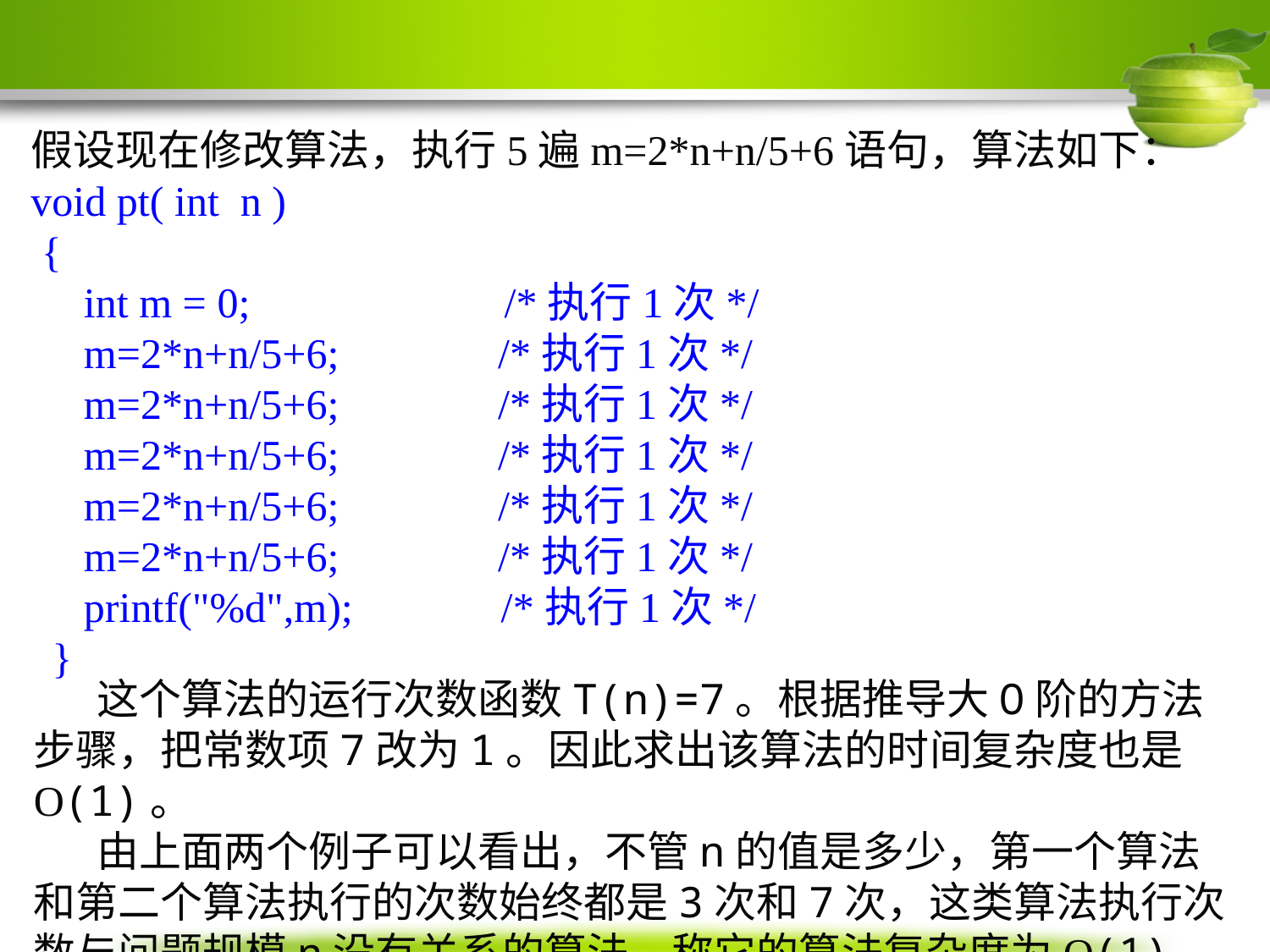

假设现在修改算法，执行5遍m=2*n+n/5+6语句，算法如下：
void pt( int  n )
 {
     int m = 0;                        /*执行1次*/
     m=2*n+n/5+6;               /*执行1次*/
     m=2*n+n/5+6;               /*执行1次*/
     m=2*n+n/5+6;               /*执行1次*/
     m=2*n+n/5+6;               /*执行1次*/
     m=2*n+n/5+6;               /*执行1次*/
     printf("%d",m);              /*执行1次*/
  }
这个算法的运行次数函数T(n)=7。根据推导大O阶的方法步骤，把常数项7改为1。因此求出该算法的时间复杂度也是O(1)。
由上面两个例子可以看出，不管n的值是多少，第一个算法和第二个算法执行的次数始终都是3次和7次，这类算法执行次数与问题规模n没有关系的算法，称它的算法复杂度为O(1)。